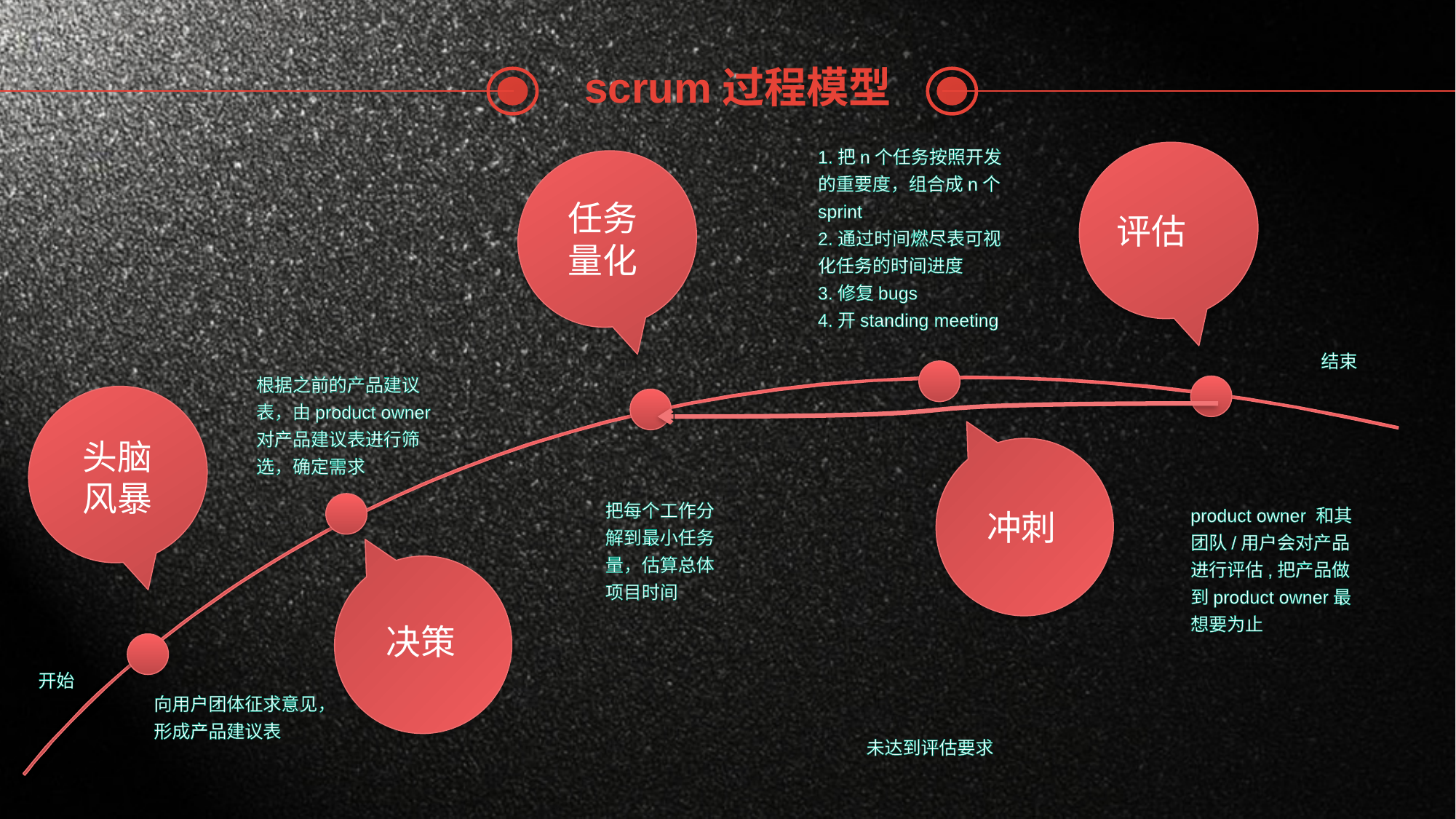

scrum过程模型

1.把n个任务按照开发的重要度，组合成n个sprint
2.通过时间燃尽表可视化任务的时间进度
3.修复bugs
4.开standing meeting

任务量化
评估
结束

根据之前的产品建议表，由product owner 对产品建议表进行筛选，确定需求

头脑
风暴

把每个工作分
解到最小任务量，估算总体项目时间
product owner 和其团队/用户会对产品进行评估,把产品做到product owner最想要为止
冲刺

决策

开始
向用户团体征求意见，形成产品建议表
11
未达到评估要求